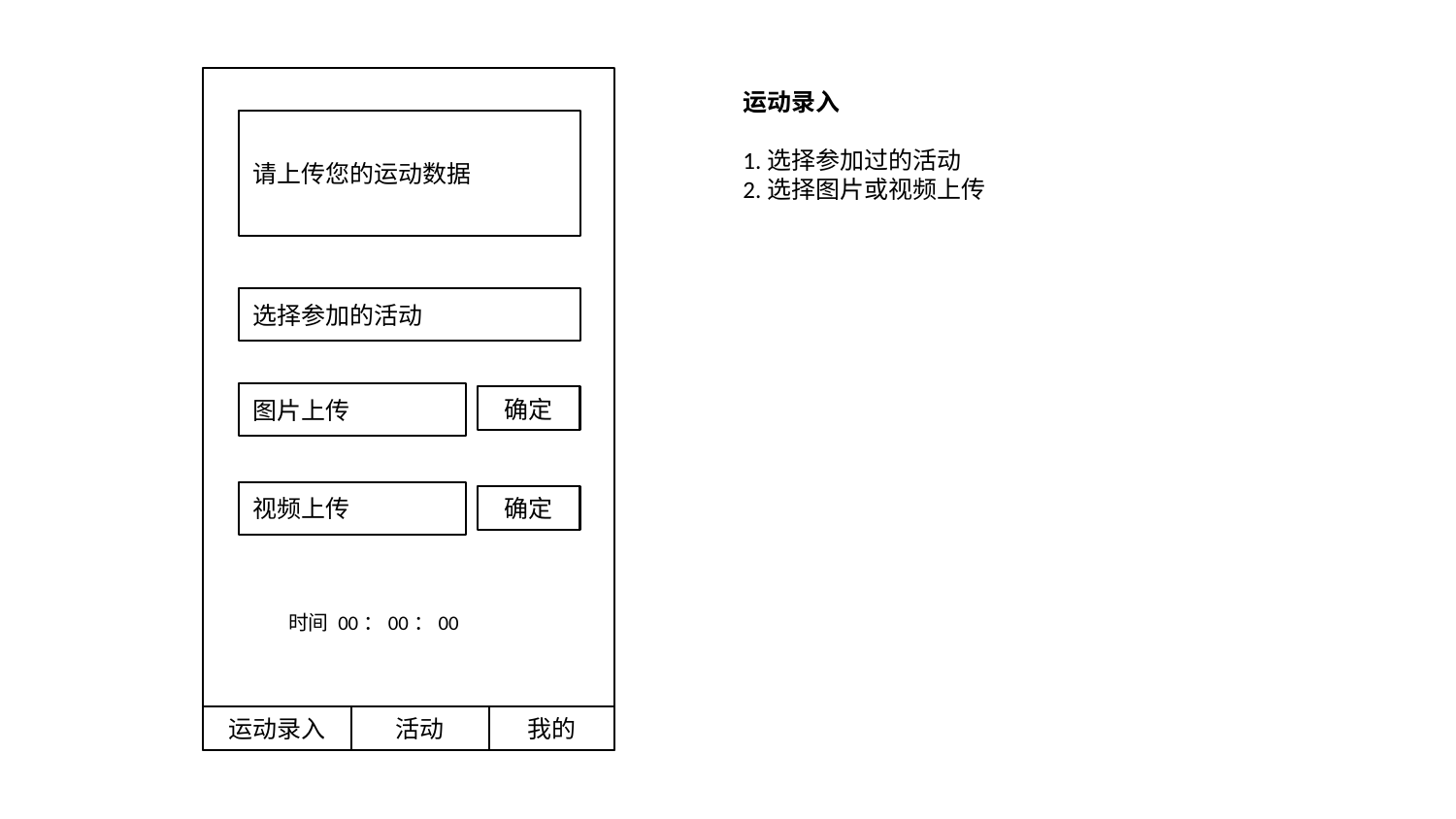

运动录入

1.选择参加过的活动
2.选择图片或视频上传
请上传您的运动数据
选择参加的活动
图片上传
确定
视频上传
确定
时间 00：00：00
运动录入
活动
我的